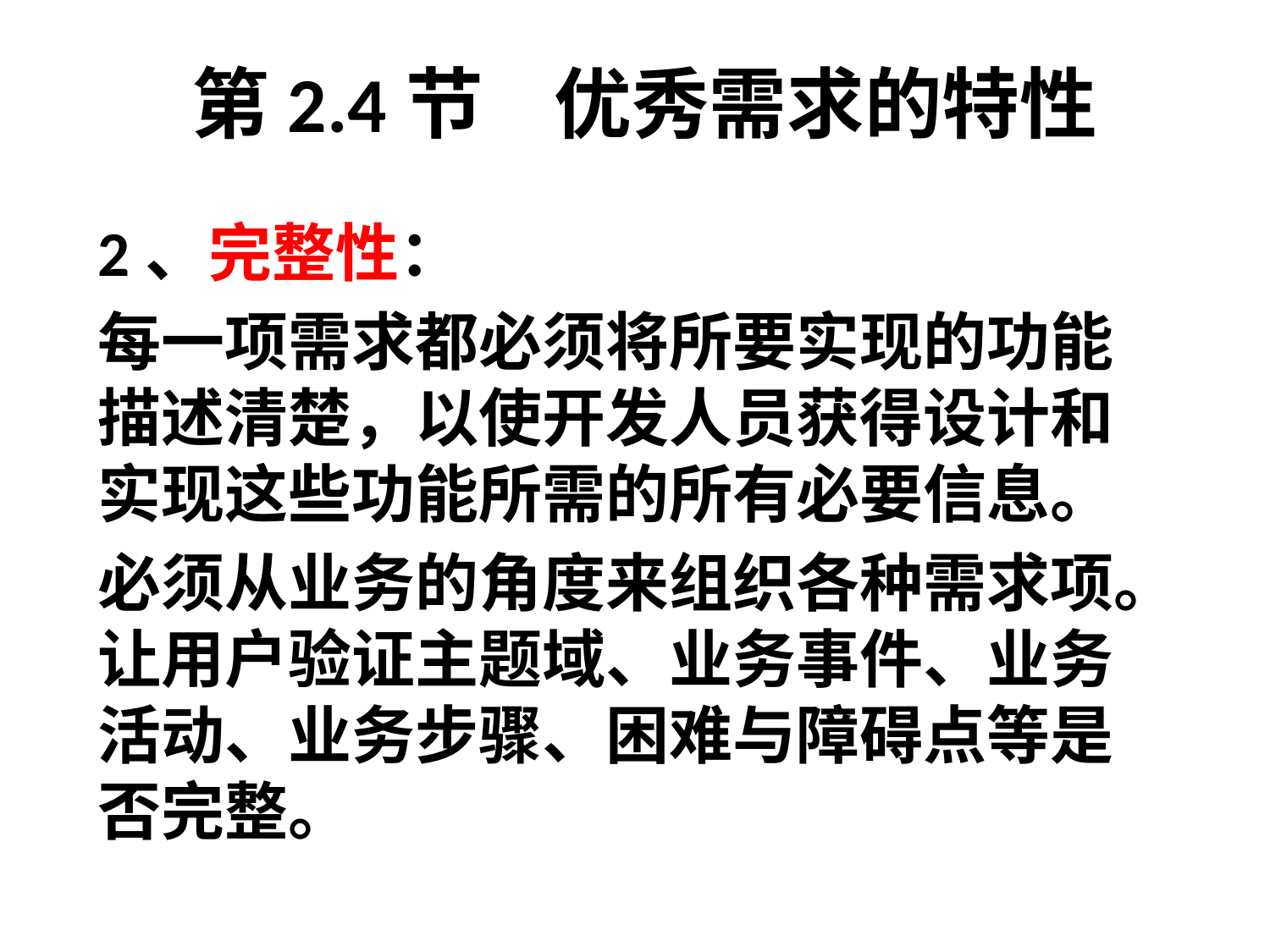

# 第2.4节    优秀需求的特性
2、完整性：
每一项需求都必须将所要实现的功能描述清楚，以使开发人员获得设计和实现这些功能所需的所有必要信息。
必须从业务的角度来组织各种需求项。让用户验证主题域、业务事件、业务活动、业务步骤、困难与障碍点等是否完整。